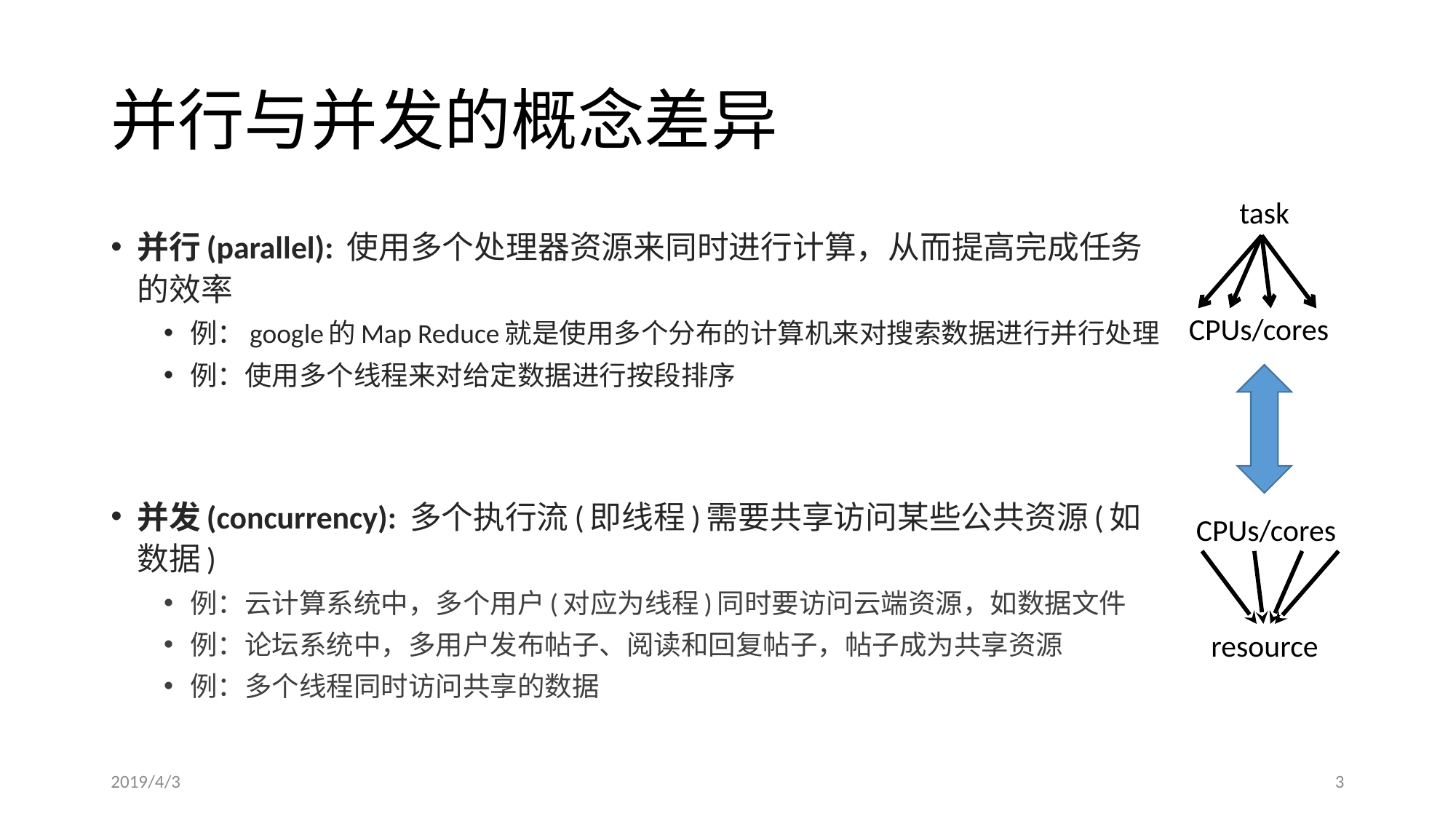

# 并行与并发的概念差异
task
CPUs/cores
并行(parallel): 使用多个处理器资源来同时进行计算，从而提高完成任务的效率
例：google的Map Reduce就是使用多个分布的计算机来对搜索数据进行并行处理
例：使用多个线程来对给定数据进行按段排序

并发(concurrency): 多个执行流(即线程)需要共享访问某些公共资源(如数据)
例：云计算系统中，多个用户(对应为线程)同时要访问云端资源，如数据文件
例：论坛系统中，多用户发布帖子、阅读和回复帖子，帖子成为共享资源
例：多个线程同时访问共享的数据

CPUs/cores
resource
2019/4/3
3